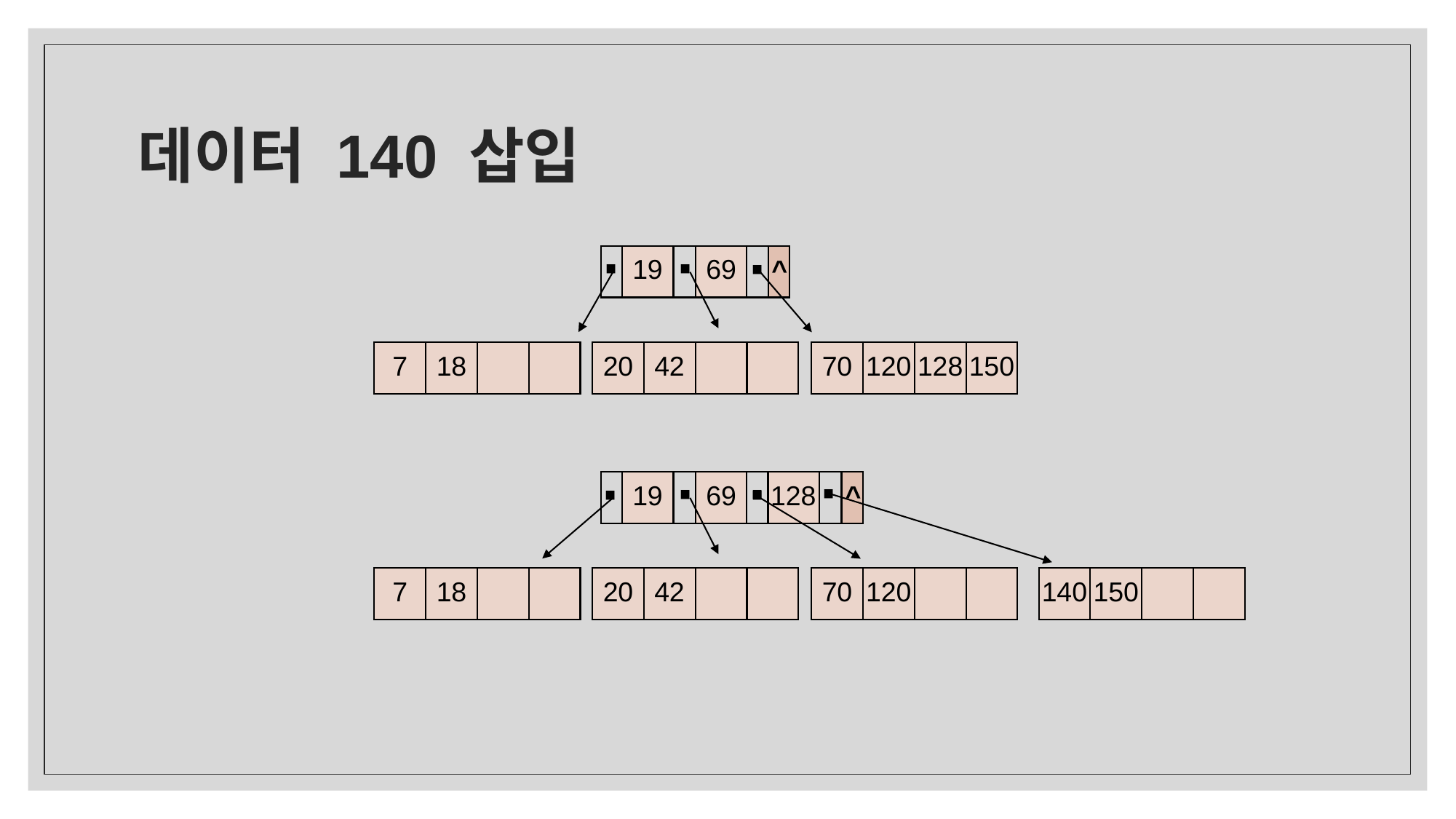

# 데이터 140 삽입
·
·
·

19

69

^
7
18

20
42

70
120
128
150
·
·
·
·
·

19

69

128

^

7
18

20
42

70
120

140
150